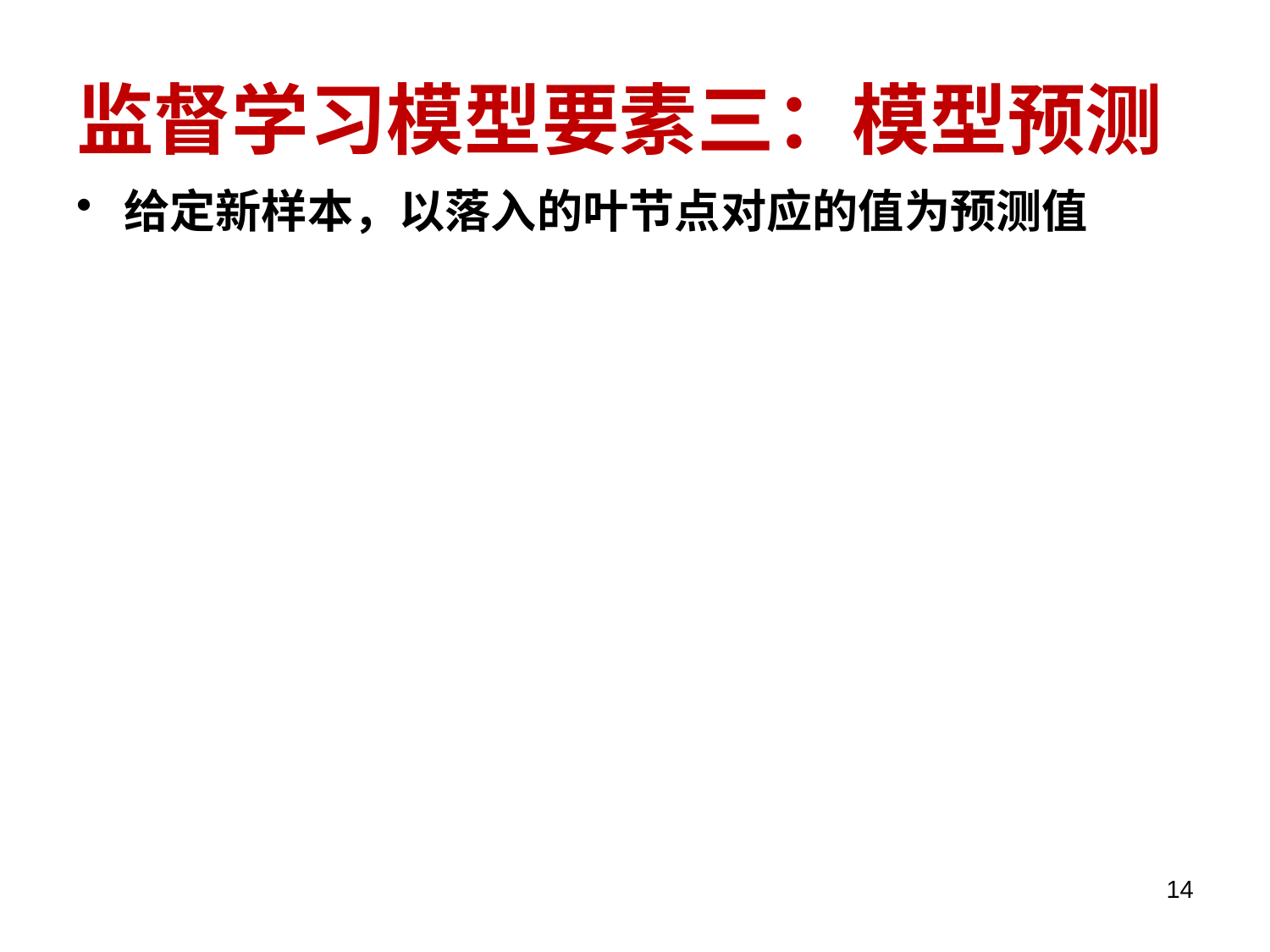

# 监督学习模型要素三：模型预测
给定新样本，以落入的叶节点对应的值为预测值
14